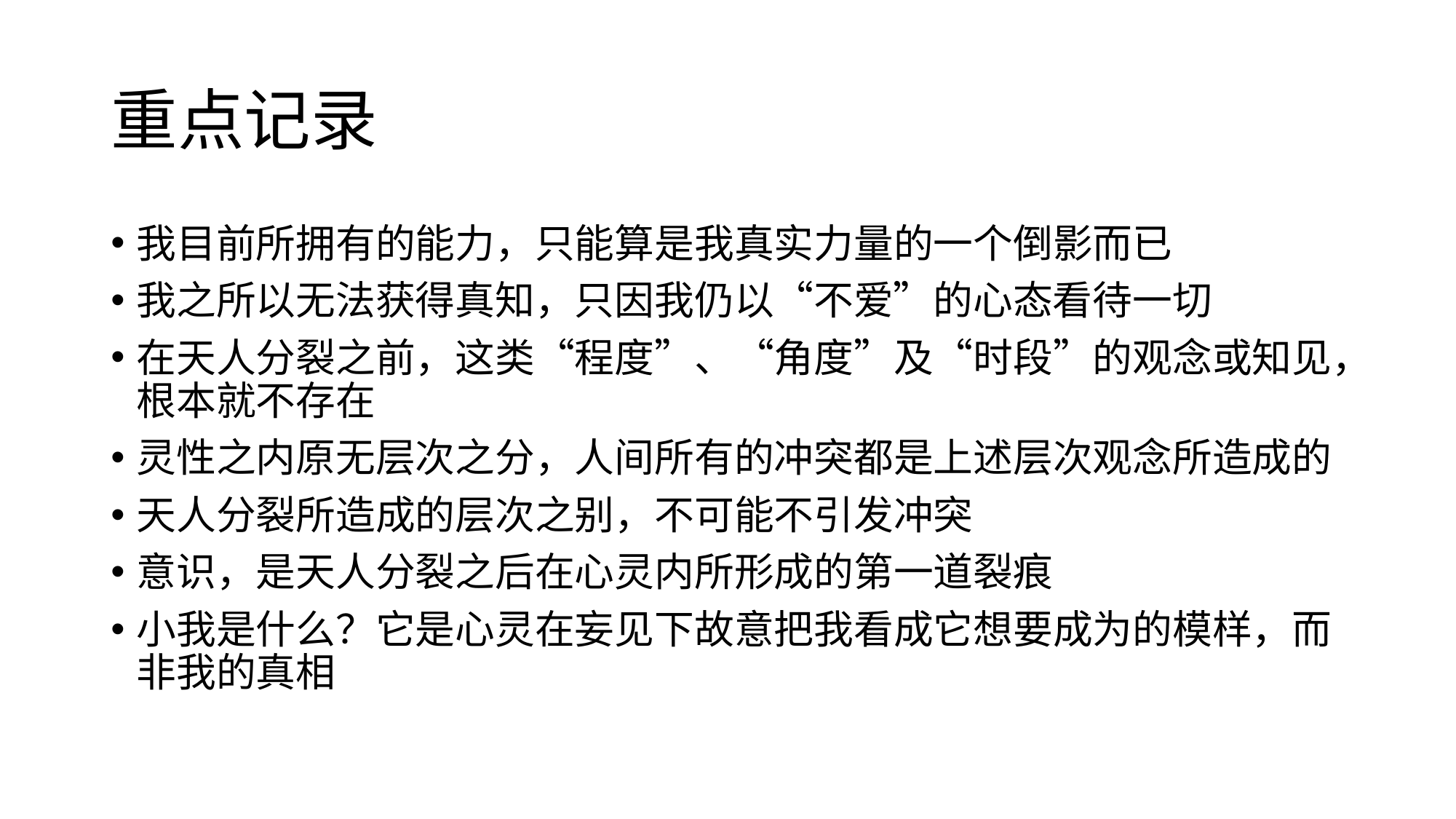

# 重点记录
我目前所拥有的能力，只能算是我真实力量的一个倒影而已
我之所以无法获得真知，只因我仍以“不爱”的心态看待一切
在天人分裂之前，这类“程度”、“角度”及“时段”的观念或知见，根本就不存在
灵性之内原无层次之分，人间所有的冲突都是上述层次观念所造成的
天人分裂所造成的层次之别，不可能不引发冲突
意识，是天人分裂之后在心灵内所形成的第一道裂痕
小我是什么？它是心灵在妄见下故意把我看成它想要成为的模样，而非我的真相